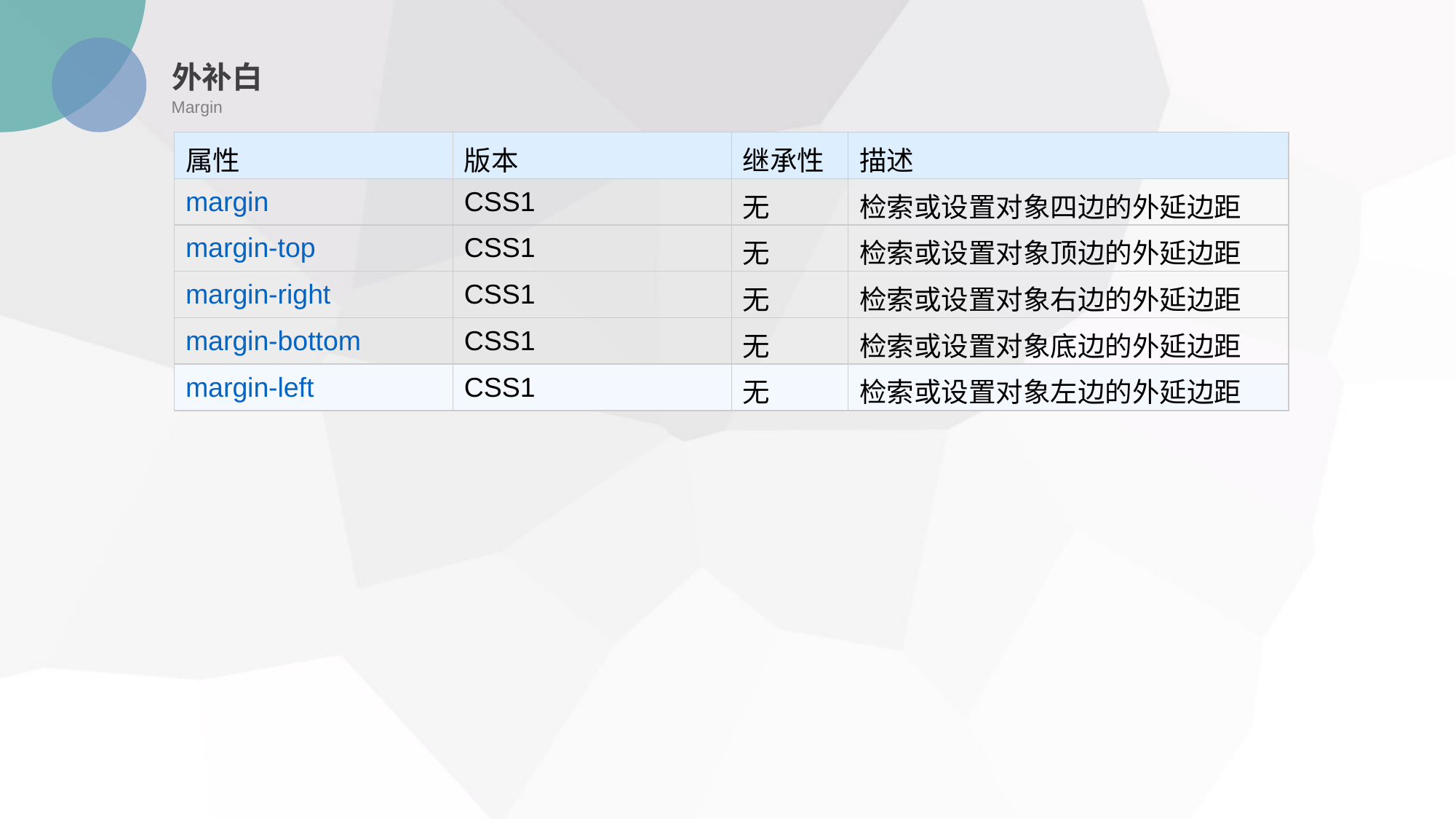

外补白
Margin
| 属性 | 版本 | 继承性 | 描述 |
| --- | --- | --- | --- |
| margin | CSS1 | 无 | 检索或设置对象四边的外延边距 |
| margin-top | CSS1 | 无 | 检索或设置对象顶边的外延边距 |
| margin-right | CSS1 | 无 | 检索或设置对象右边的外延边距 |
| margin-bottom | CSS1 | 无 | 检索或设置对象底边的外延边距 |
| margin-left | CSS1 | 无 | 检索或设置对象左边的外延边距 |